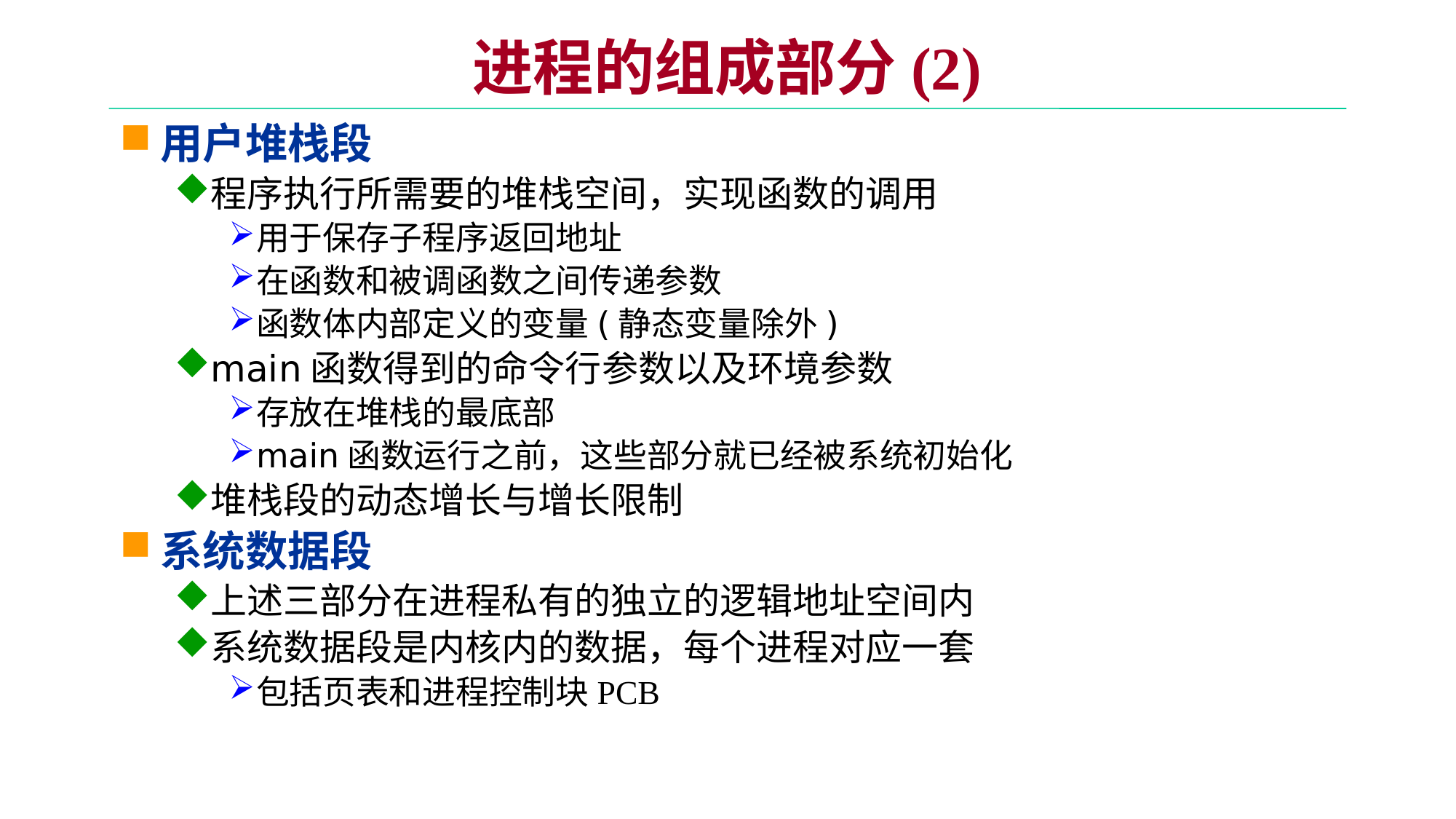

# 进程的组成部分(2)
用户堆栈段
程序执行所需要的堆栈空间，实现函数的调用
用于保存子程序返回地址
在函数和被调函数之间传递参数
函数体内部定义的变量(静态变量除外)
main函数得到的命令行参数以及环境参数
存放在堆栈的最底部
main函数运行之前，这些部分就已经被系统初始化
堆栈段的动态增长与增长限制
系统数据段
上述三部分在进程私有的独立的逻辑地址空间内
系统数据段是内核内的数据，每个进程对应一套
包括页表和进程控制块PCB